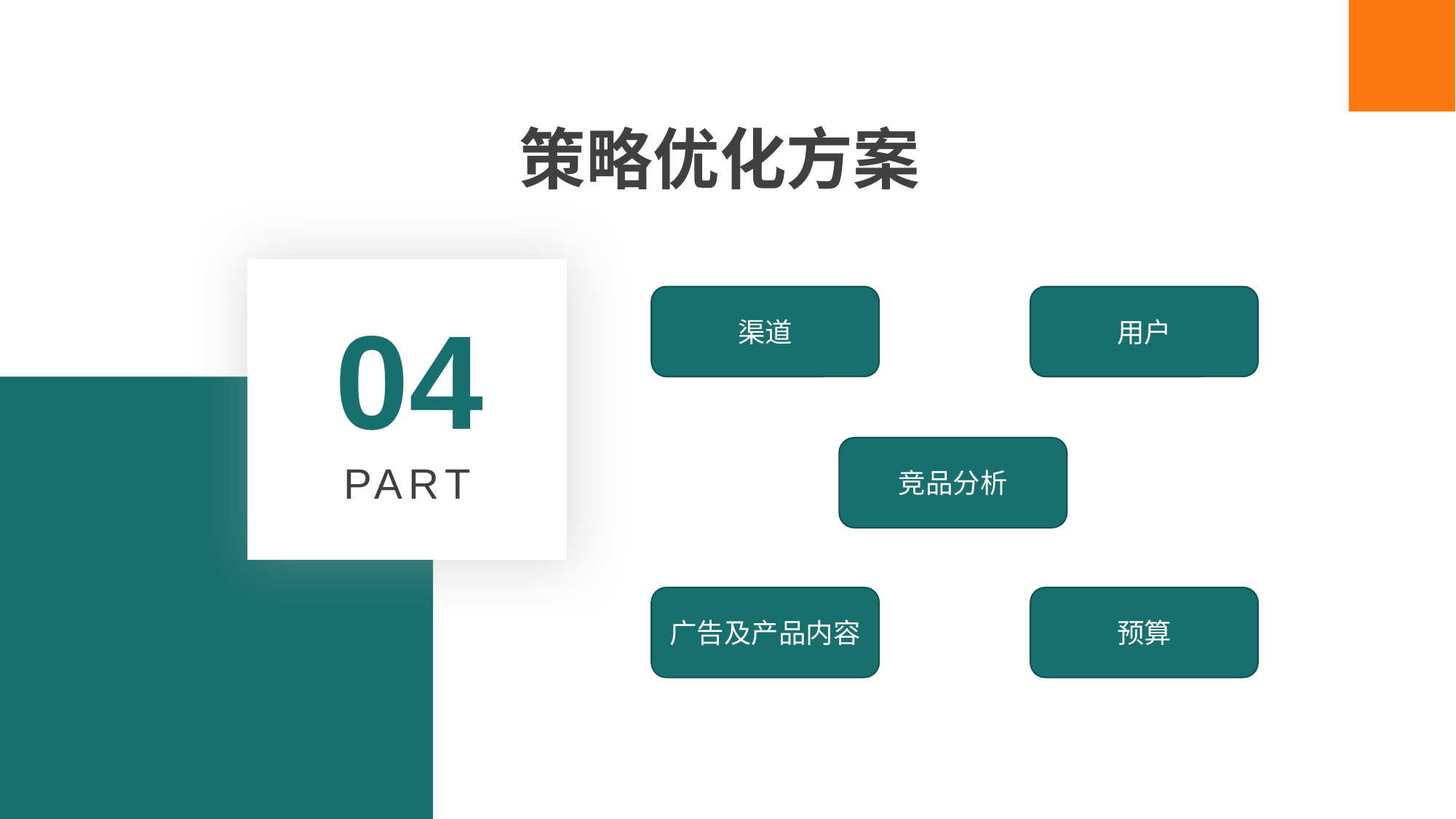

策略优化方案

渠道
用户
04

竞品分析
PART
广告及产品内容
预算